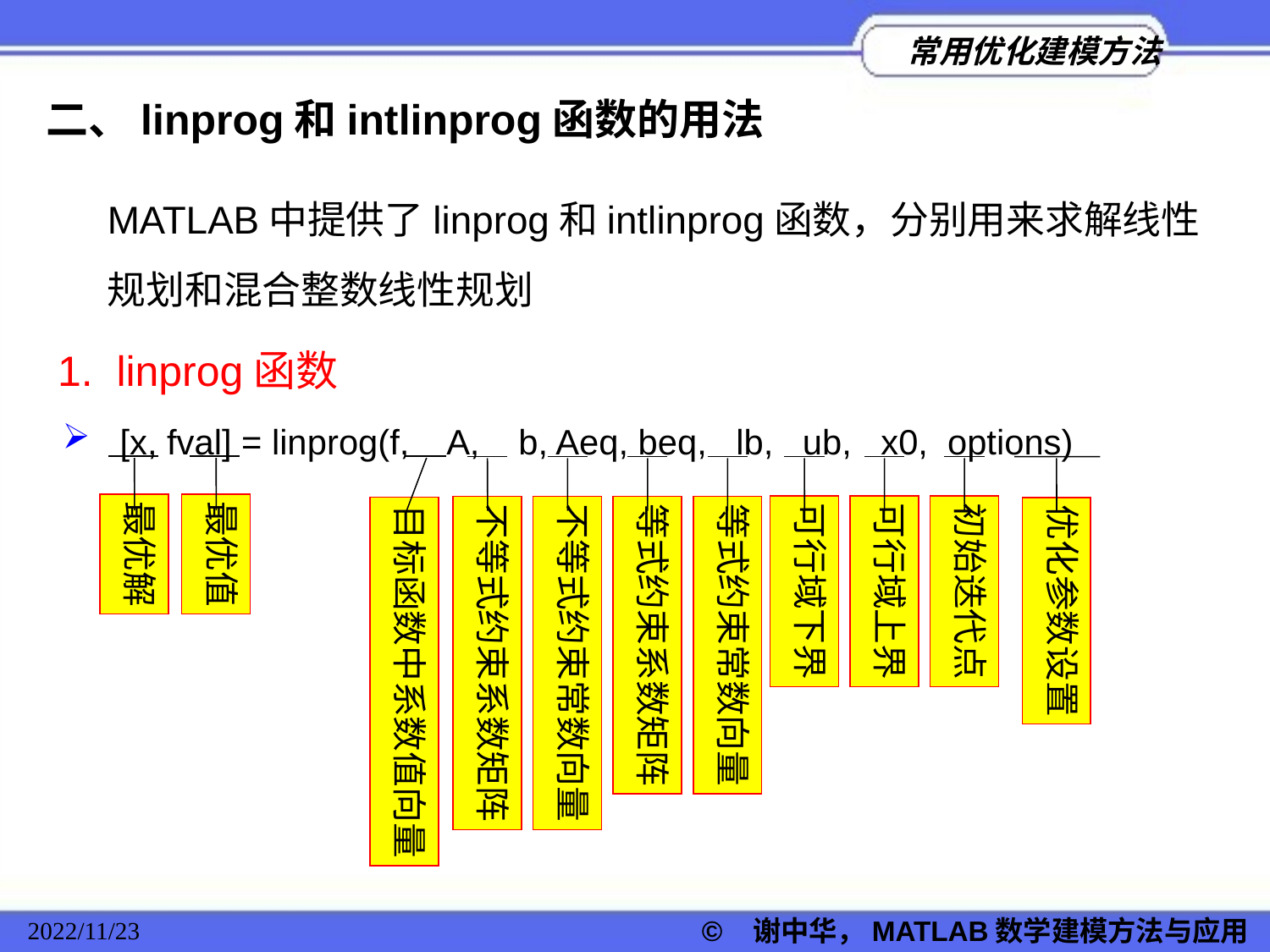

二、linprog和intlinprog函数的用法
MATLAB中提供了linprog和intlinprog函数，分别用来求解线性规划和混合整数线性规划
1.  linprog函数
 [x, fval] = linprog(f,    A,    b, Aeq, beq,   lb,   ub,   x0,  options)

目标函数中系数值向量

最优解

最优值

等式约束系数矩阵

可行域下界

可行域上界

初始迭代点

优化参数设置

不等式约束系数矩阵

不等式约束常数向量

等式约束常数向量
2022/11/23
©   谢中华，MATLAB数学建模方法与应用